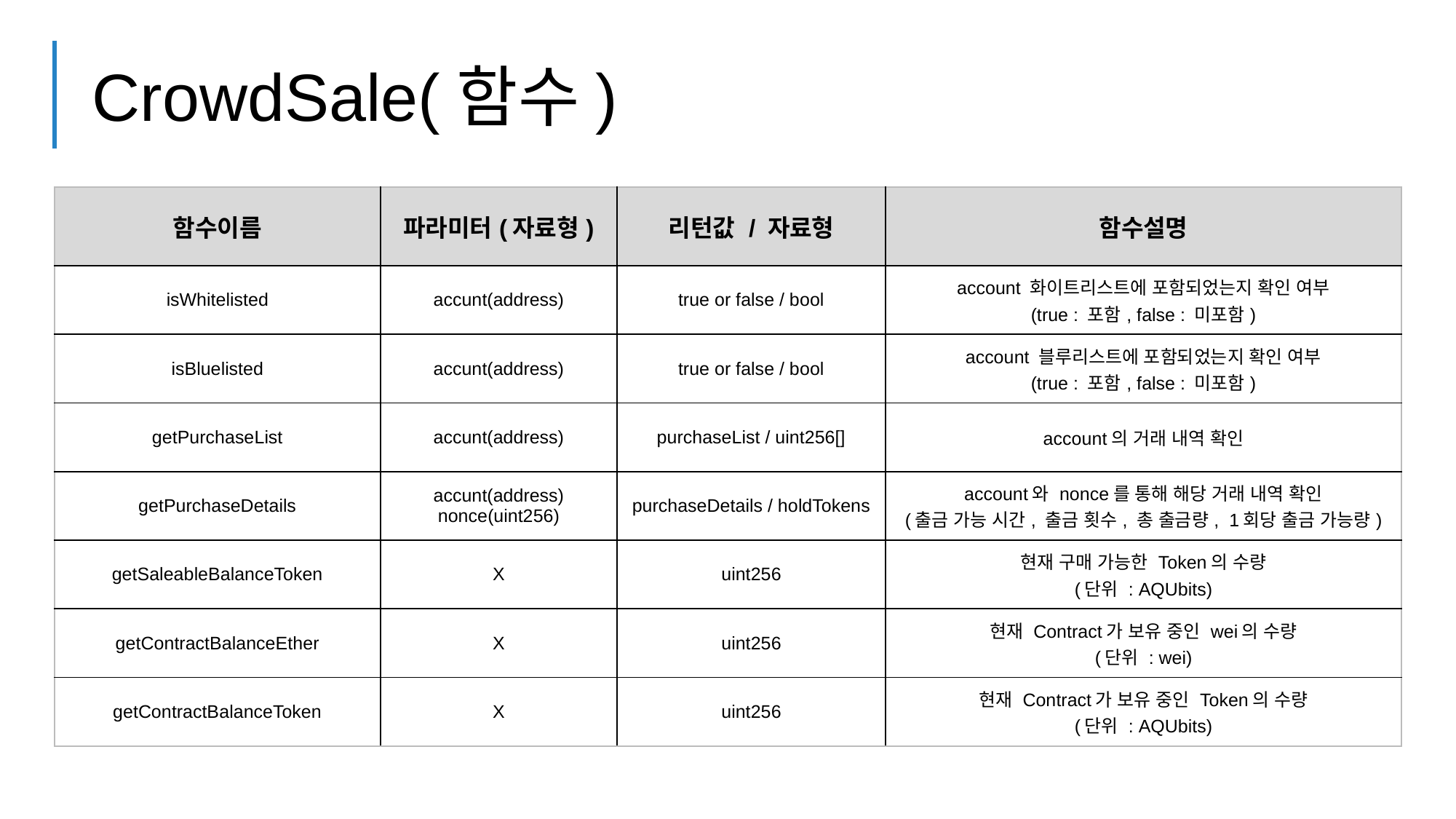

CrowdSale(함수)
| 함수이름 | 파라미터(자료형) | 리턴값 / 자료형 | 함수설명 |
| --- | --- | --- | --- |
| isWhitelisted | accunt(address) | true or false / bool | account 화이트리스트에 포함되었는지 확인 여부 (true : 포함, false : 미포함) |
| isBluelisted | accunt(address) | true or false / bool | account 블루리스트에 포함되었는지 확인 여부 (true : 포함, false : 미포함) |
| getPurchaseList | accunt(address) | purchaseList / uint256[] | account의 거래 내역 확인 |
| getPurchaseDetails | accunt(address) nonce(uint256) | purchaseDetails / holdTokens | account와 nonce를 통해 해당 거래 내역 확인 (출금 가능 시간, 출금 횟수, 총 출금량, 1회당 출금 가능량) |
| getSaleableBalanceToken | X | uint256 | 현재 구매 가능한 Token의 수량 (단위 : AQUbits) |
| getContractBalanceEther | X | uint256 | 현재 Contract가 보유 중인 wei의 수량 (단위 : wei) |
| getContractBalanceToken | X | uint256 | 현재 Contract가 보유 중인 Token의 수량 (단위 : AQUbits) |